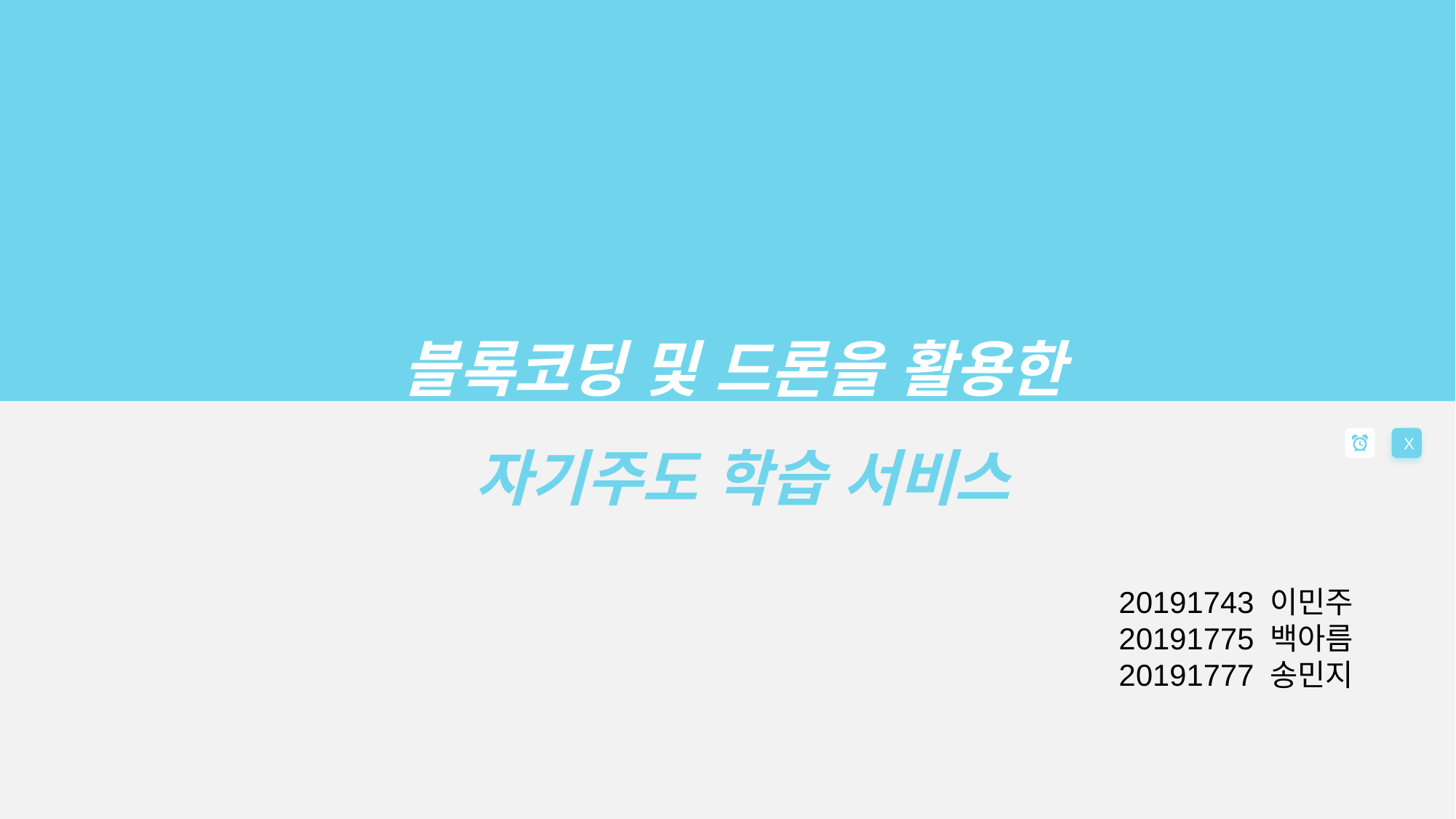

블록코딩 및 드론을 활용한
자기주도 학습 서비스

X
20191743 이민주
20191775 백아름
20191777 송민지